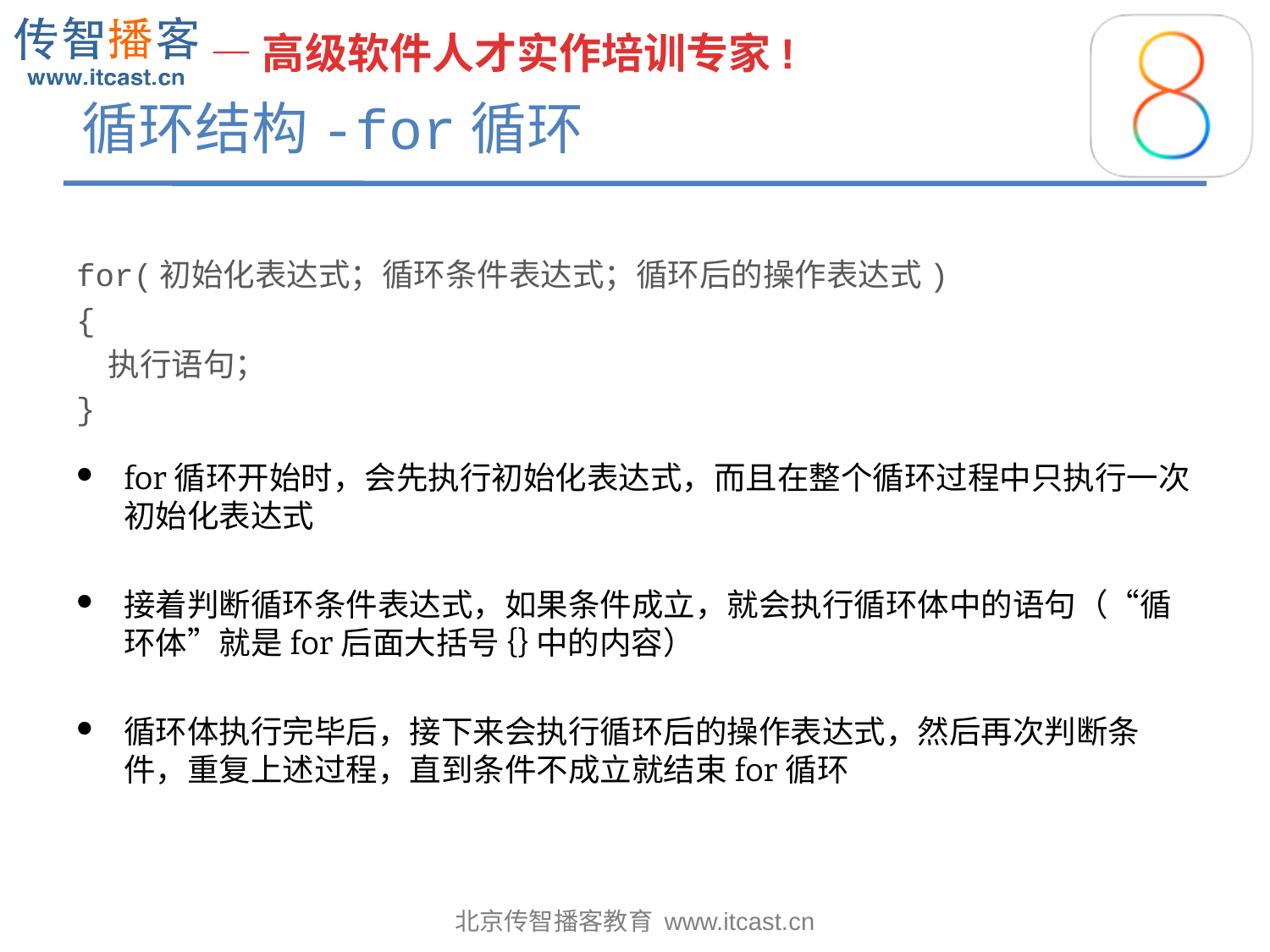

# 循环结构-for循环
for(初始化表达式；循环条件表达式；循环后的操作表达式)
{
	执行语句；
}
for循环开始时，会先执行初始化表达式，而且在整个循环过程中只执行一次初始化表达式

接着判断循环条件表达式，如果条件成立，就会执行循环体中的语句（“循环体”就是for后面大括号{}中的内容）

循环体执行完毕后，接下来会执行循环后的操作表达式，然后再次判断条件，重复上述过程，直到条件不成立就结束for循环